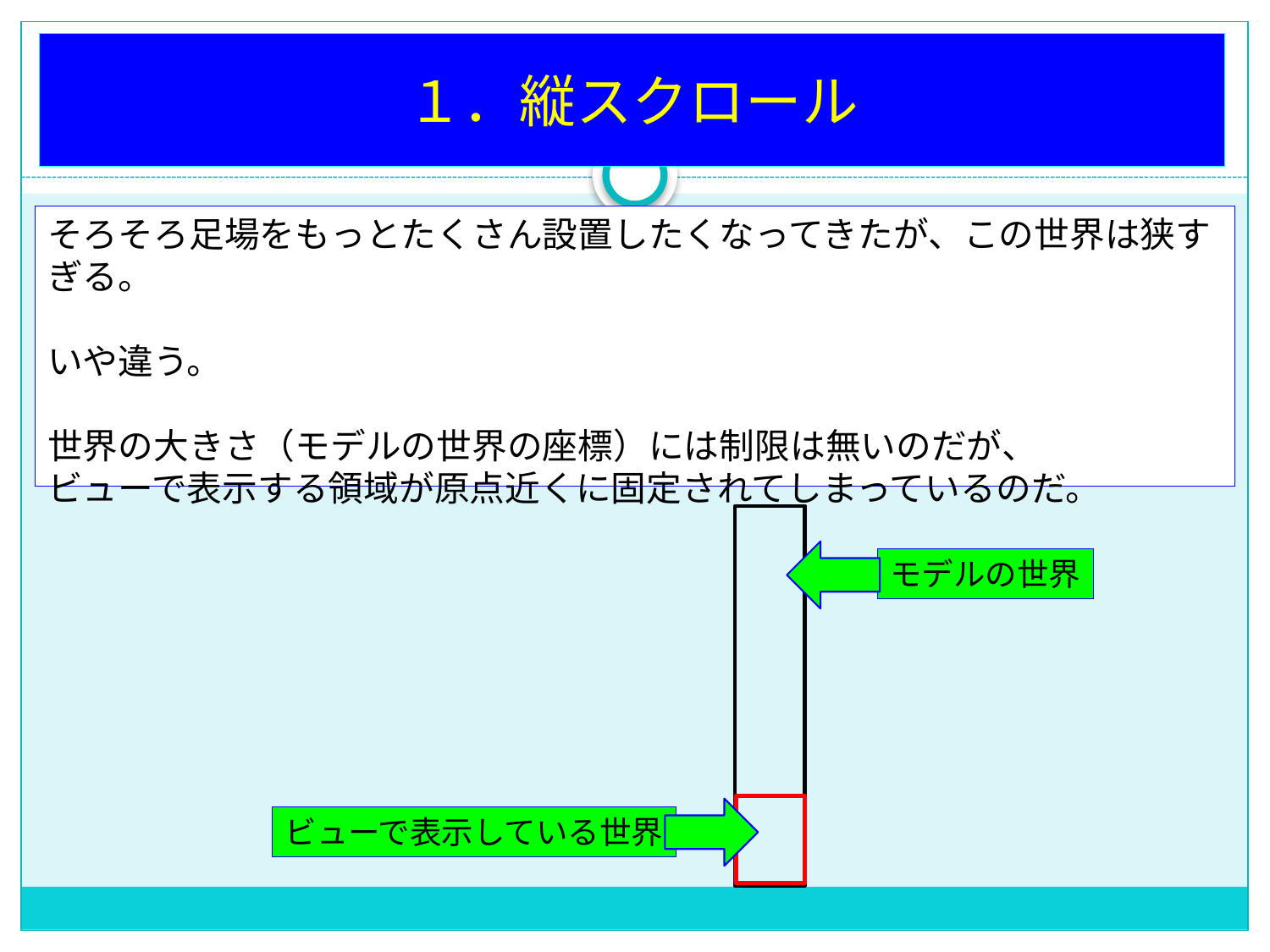

# １．縦スクロール
そろそろ足場をもっとたくさん設置したくなってきたが、この世界は狭すぎる。

いや違う。

世界の大きさ（モデルの世界の座標）には制限は無いのだが、
ビューで表示する領域が原点近くに固定されてしまっているのだ。

モデルの世界

ビューで表示している世界